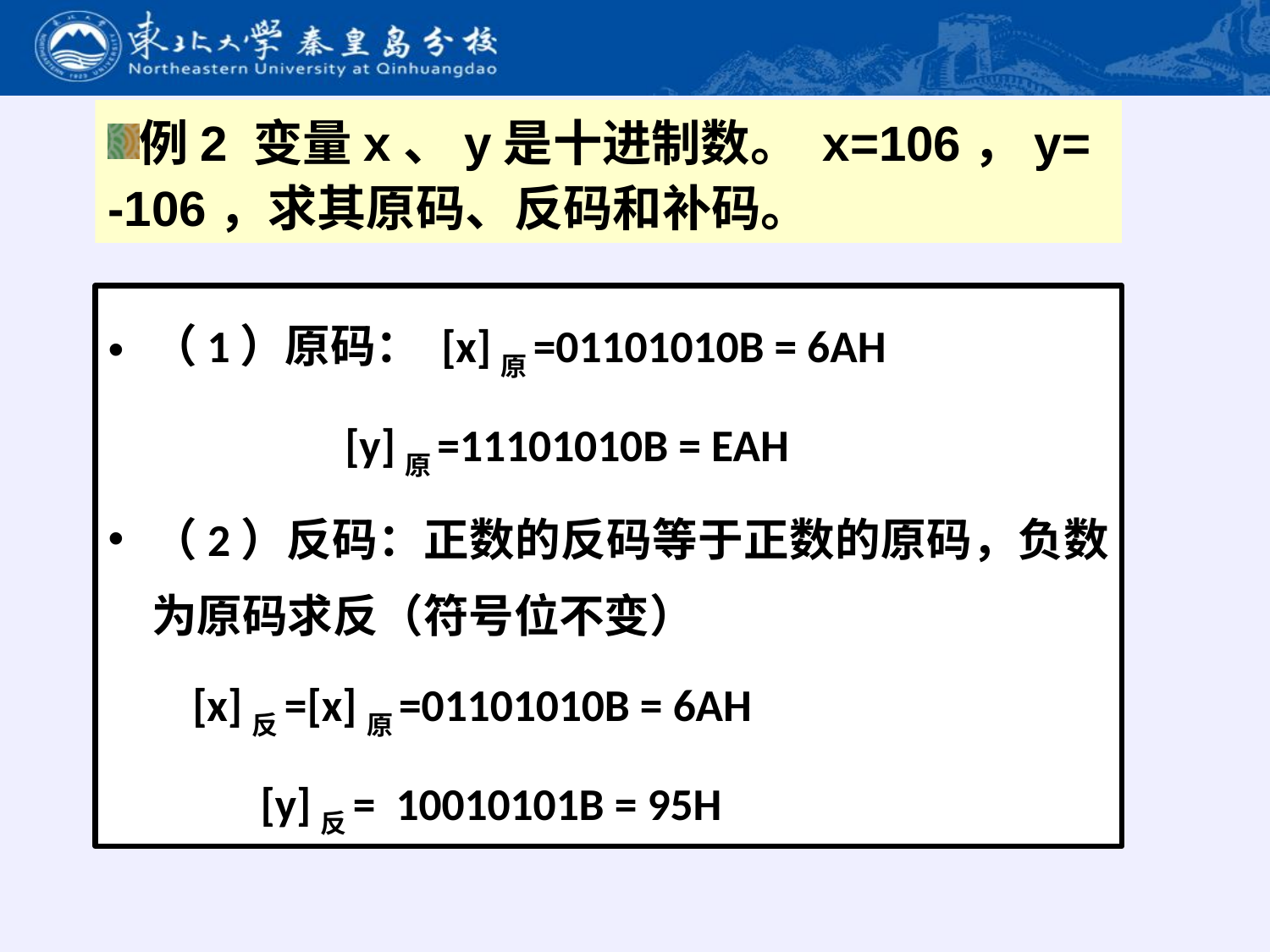

例2 变量x、y是十进制数。 x=106，y= -106，求其原码、反码和补码。
（1）原码： [x]原=01101010B = 6AH
   		                   [y]原=11101010B = EAH
（2）反码：正数的反码等于正数的原码，负数为原码求反（符号位不变）
		    [x]反=[x]原=01101010B = 6AH
               [y]反=  10010101B = 95H